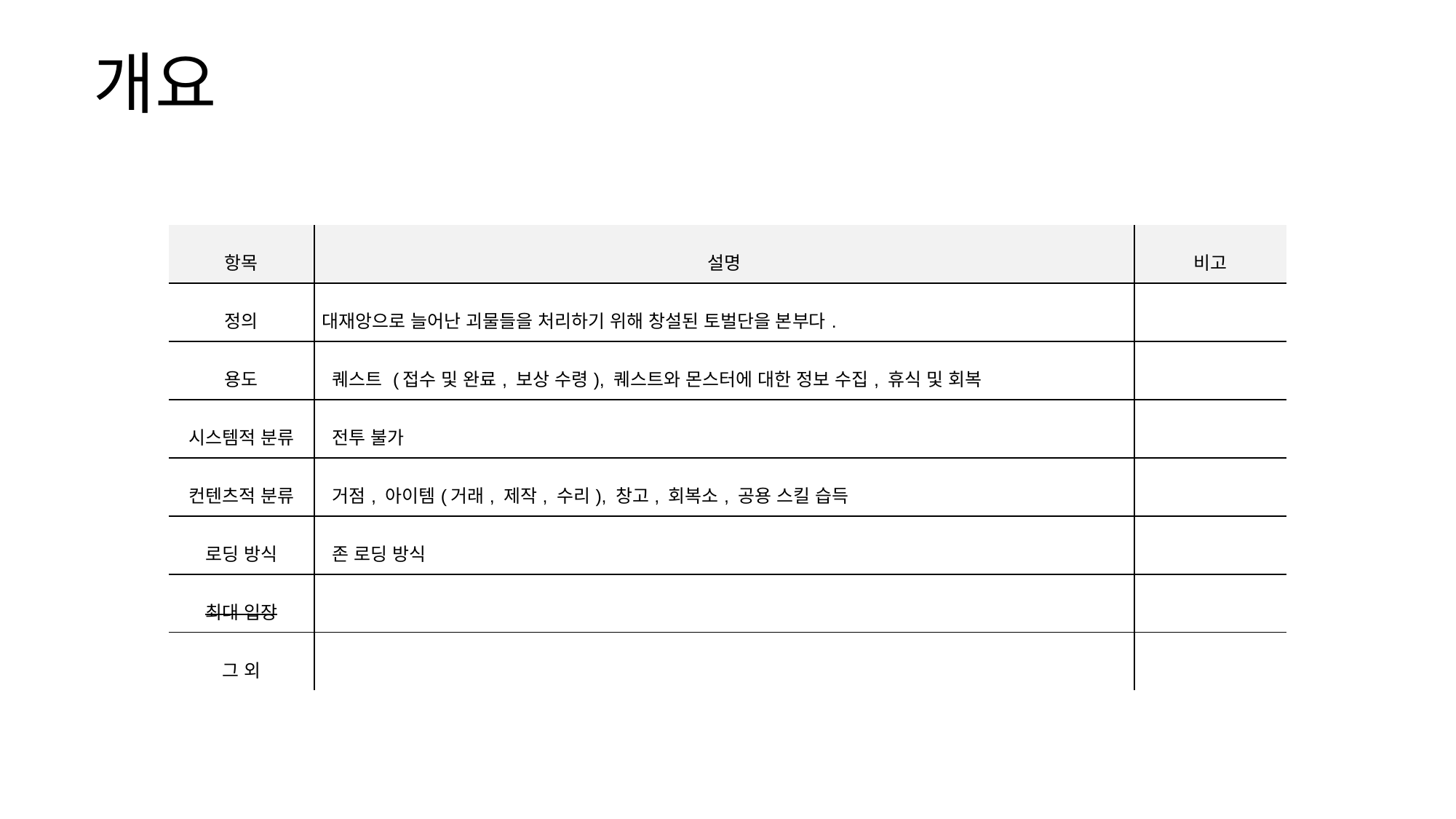

개요
| 항목 | 설명 | 비고 |
| --- | --- | --- |
| 정의 | 대재앙으로 늘어난 괴물들을 처리하기 위해 창설된 토벌단을 본부다. |  |
| 용도 | 퀘스트 (접수 및 완료, 보상 수령), 퀘스트와 몬스터에 대한 정보 수집, 휴식 및 회복 |  |
| 시스템적 분류 | 전투 불가 |  |
| 컨텐츠적 분류 | 거점, 아이템(거래, 제작, 수리), 창고, 회복소, 공용 스킬 습득 |  |
| 로딩 방식 | 존 로딩 방식 |  |
| 최대 입장 |  |  |
| 그 외 |  |  |